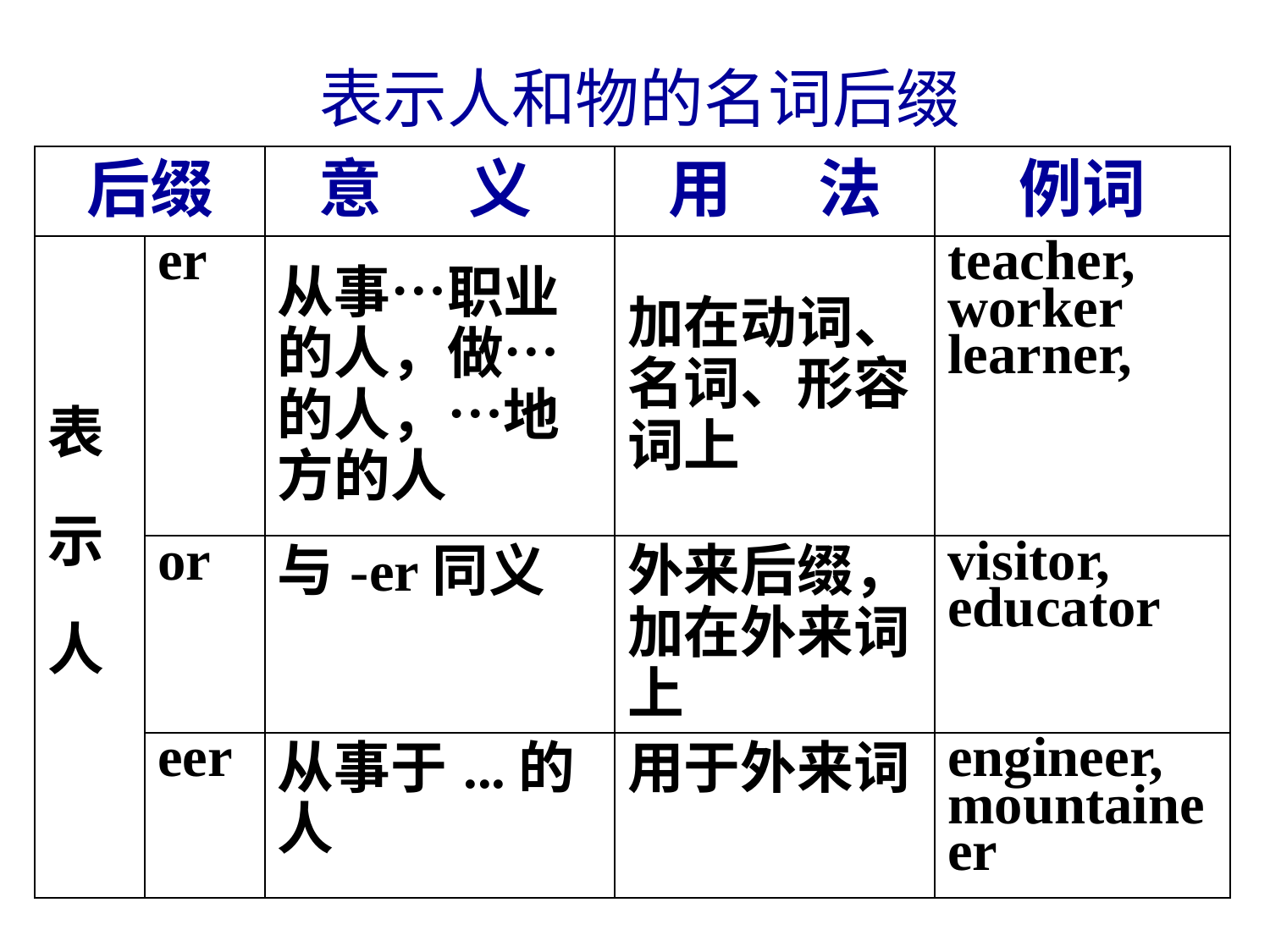

表示人和物的名词后缀
| 后缀 |  | 意 义 | 用 法 | 例词 |
| --- | --- | --- | --- | --- |
| 表 示 人 | er | 从事…职业的人，做…的人，…地方的人 | 加在动词、名词、形容词上 | teacher, worker learner, |
|  | or | 与-er同义 | 外来后缀，加在外来词上 | visitor, educator |
|  | eer | 从事于...的人 | 用于外来词 | engineer, mountaineer |